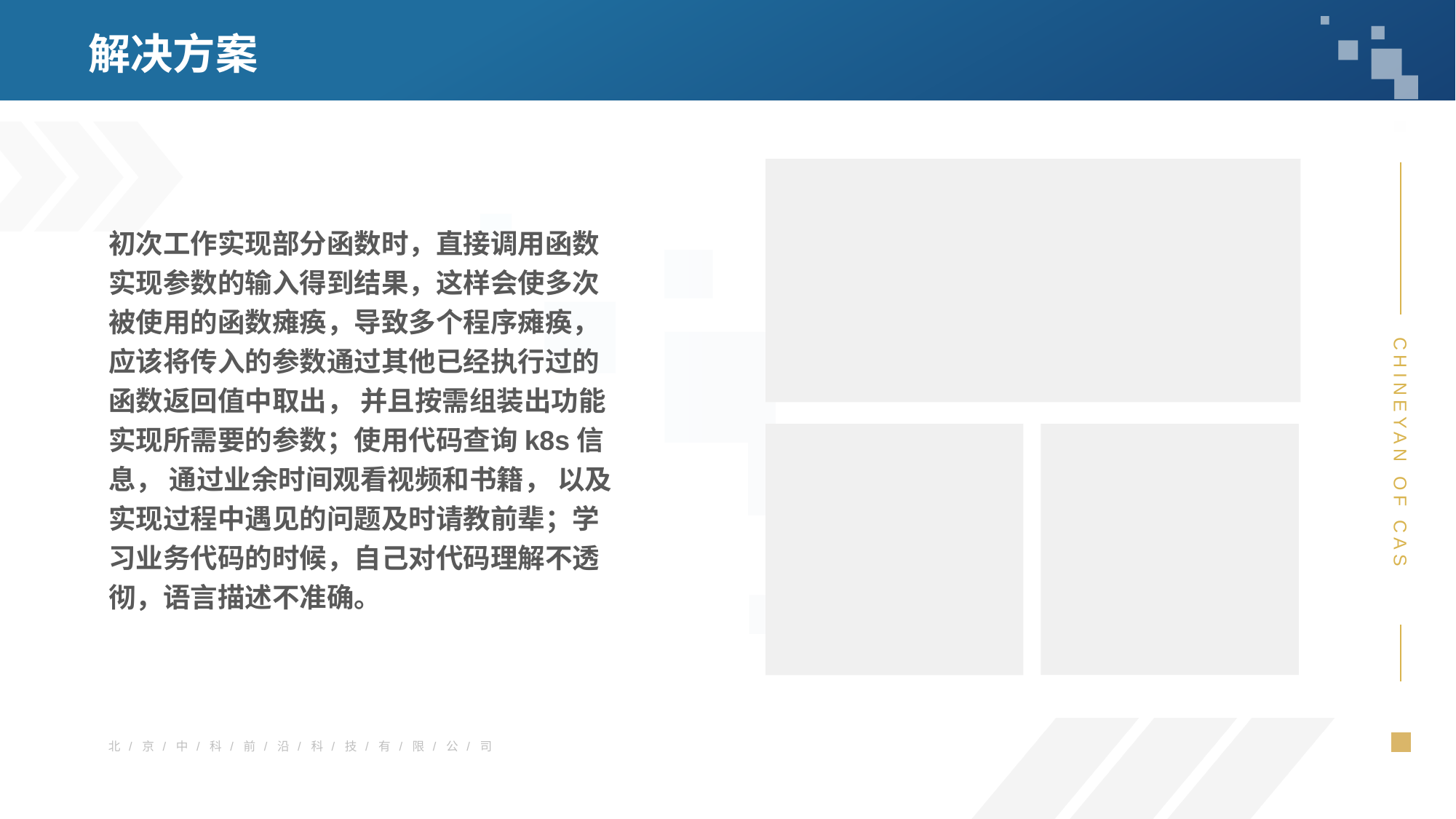

解决方案

初次工作实现部分函数时，直接调用函数实现参数的输入得到结果，这样会使多次被使用的函数瘫痪，导致多个程序瘫痪，应该将传入的参数通过其他已经执行过的函数返回值中取出， 并且按需组装出功能实现所需要的参数；使用代码查询k8s信息， 通过业余时间观看视频和书籍， 以及实现过程中遇见的问题及时请教前辈；学习业务代码的时候，自己对代码理解不透彻，语言描述不准确。